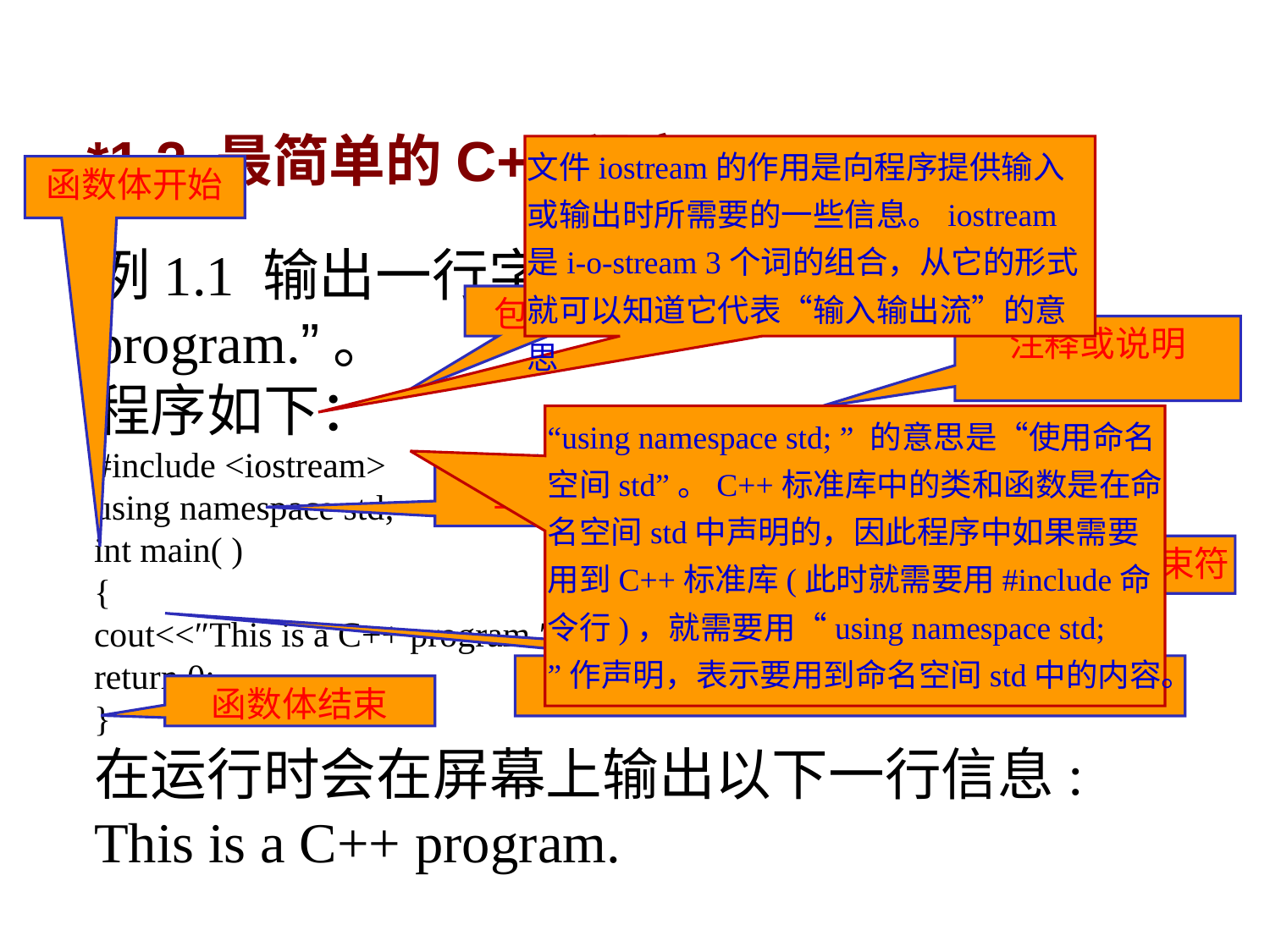

# *1.2 最简单的C++程序
文件iostream的作用是向程序提供输入或输出时所需要的一些信息。iostream是i-o-stream 3个词的组合，从它的形式就可以知道它代表“输入输出流”的意思
函数体开始
例1.1 输出一行字符： “This is a C++ program.”。
程序如下：
#include <iostream>                //包含头文件iostream
using namespace std;               //使用命名空间std
int main( )
{
cout<<″This is a C++ program.″;
return 0;
}
在运行时会在屏幕上输出以下一行信息:
This is a C++ program.
包含文件
注释或说明
“using namespace std; ” 的意思是“使用命名空间std”。C++标准库中的类和函数是在命名空间std中声明的，因此程序中如果需要用到C++标准库(此时就需要用#include命令行)，就需要用“using namespace std; ”作声明，表示要用到命名空间std中的内容。
主函数
分号，一条完整语句的结束符
输出流，在屏幕上打印引号内的字符串
函数体结束